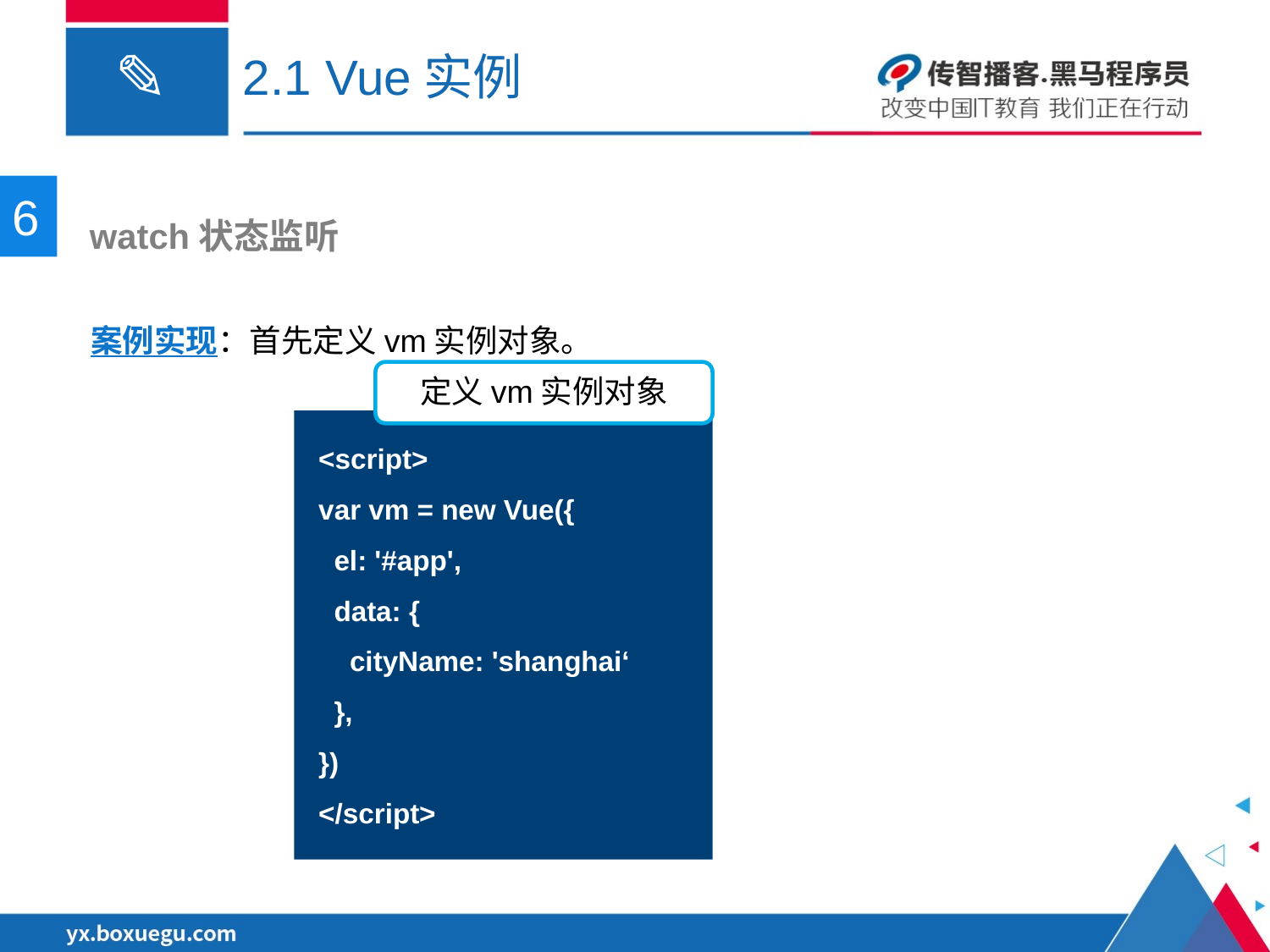

# 2.1 Vue实例

6
  watch状态监听
案例实现：首先定义vm实例对象。
定义vm实例对象

<script>
var vm = new Vue({
  el: '#app',
  data: {
    cityName: 'shanghai‘
  },
})
</script>